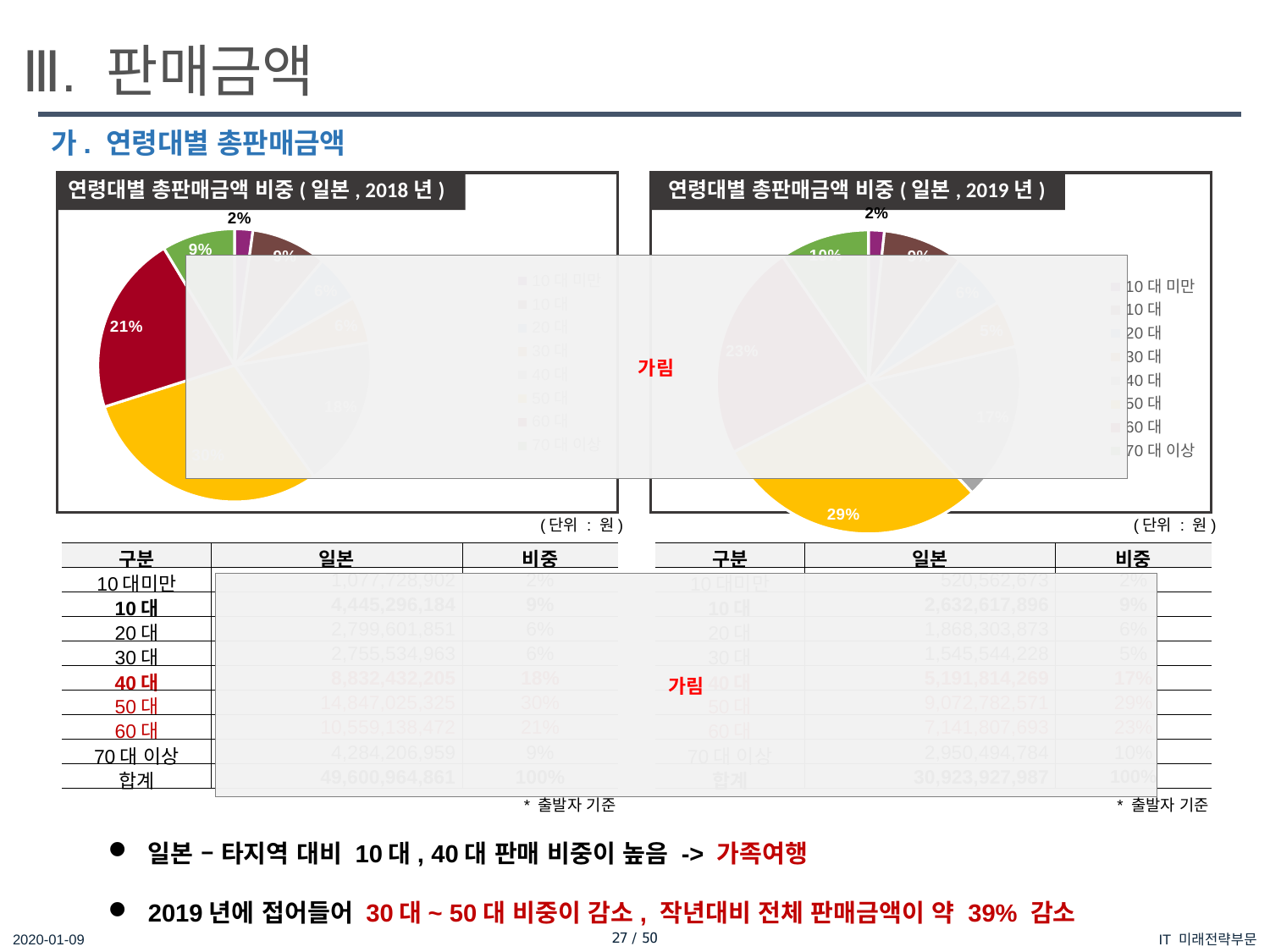

Ⅲ. 판매금액
가. 연령대별 총판매금액
연령대별 총판매금액 비중(일본, 2018년)
연령대별 총판매금액 비중(일본, 2019년)

연도별 선행예약 추이(20대)
연도별 선행예약 추이(20대)

### Chart

| Category | 일본 |
|---|---|
| 10대 미만 | 0.02172798261122923 |
| 10대 | 0.089621163549083 |
| 20대 | 0.056442487738807216 |
| 30대 | 0.05555405969867752 |
| 40대 | 0.1780697659763615 |
| 50대 | 0.299329365196963 |
| 60대 | 0.2128817151357954 |
| 70대 이상 | 0.08637346009308308 |

### Chart

| Category | 일본 |
|---|---|
| 10대 미만 | 0.0168336529957914 |
| 10대 | 0.08513206657015619 |
| 20대 | 0.06041612416719537 |
| 30대 | 0.049978910462142 |
| 40대 | 0.16788987062647953 |
| 50대 | 0.2933903666705625 |
| 60대 | 0.23094762398885157 |
| 70대 이상 | 0.09541138451882142 |
가림
(단위 : 원)
(단위 : 원)
| 구분 | 일본 | 비중 |
| --- | --- | --- |
| 10대미만 | 1,077,728,902 | 2% |
| 10대 | 4,445,296,184 | 9% |
| 20대 | 2,799,601,851 | 6% |
| 30대 | 2,755,534,963 | 6% |
| 40대 | 8,832,432,205 | 18% |
| 50대 | 14,847,025,325 | 30% |
| 60대 | 10,559,138,472 | 21% |
| 70대 이상 | 4,284,206,959 | 9% |
| 합계 | 49,600,964,861 | 100% |
| 구분 | 일본 | 비중 |
| --- | --- | --- |
| 10대미만 | 520,562,673 | 2% |
| 10대 | 2,632,617,896 | 9% |
| 20대 | 1,868,303,873 | 6% |
| 30대 | 1,545,544,228 | 5% |
| 40대 | 5,191,814,269 | 17% |
| 50대 | 9,072,782,571 | 29% |
| 60대 | 7,141,807,693 | 23% |
| 70대 이상 | 2,950,494,784 | 10% |
| 합계 | 30,923,927,987 | 100% |
가림
* 출발자 기준
* 출발자 기준
일본 – 타지역 대비 10대, 40대 판매 비중이 높음 -> 가족여행
2019년에 접어들어 30대~ 50대 비중이 감소, 작년대비 전체 판매금액이 약 39% 감소
27 / 50
IT 미래전략부문
2020-01-09